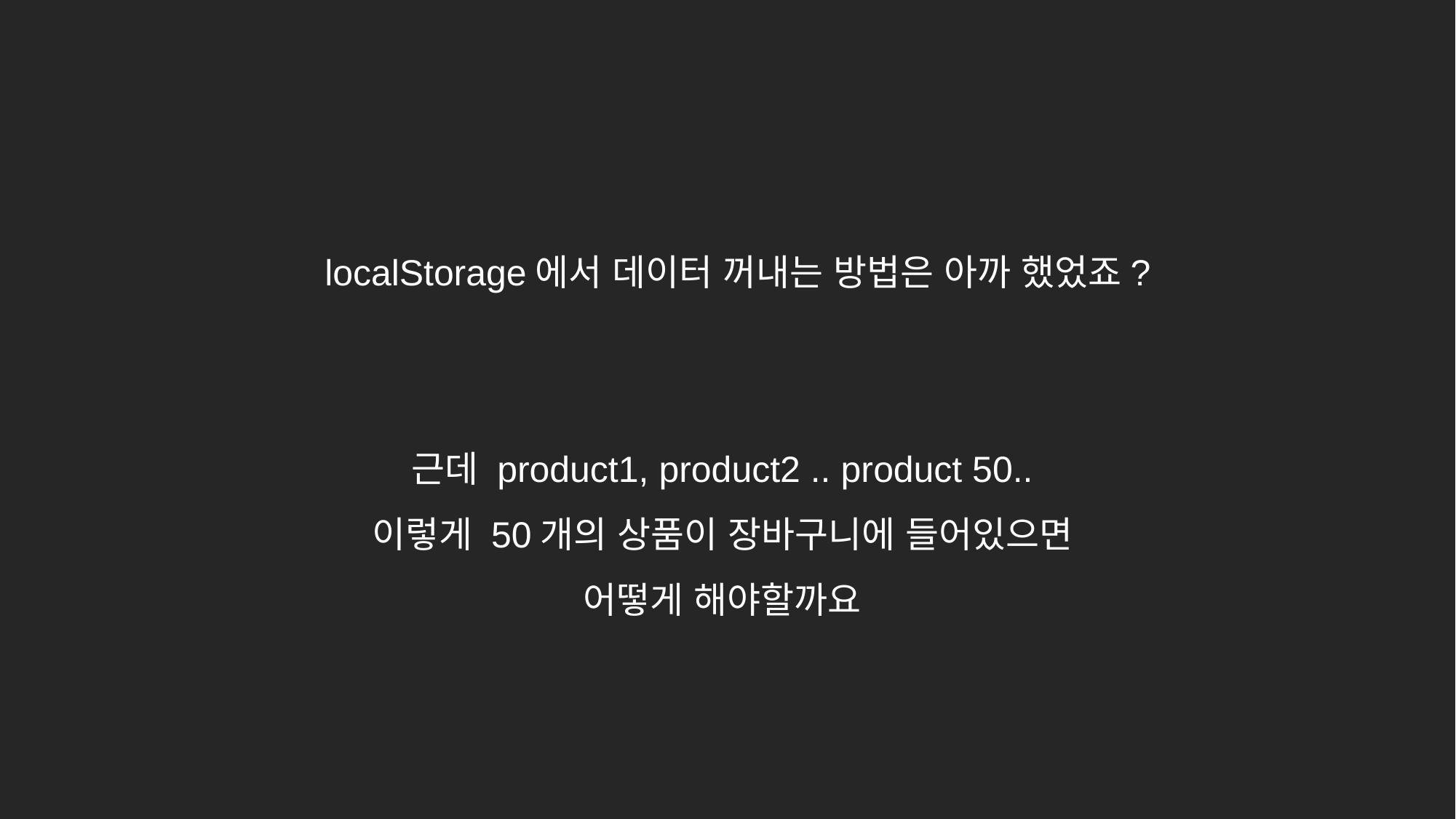

# localStorage에서 데이터 꺼내는 방법은 아까 했었죠? 근데 product1, product2 .. product 50.. 이렇게 50개의 상품이 장바구니에 들어있으면 어떻게 해야할까요